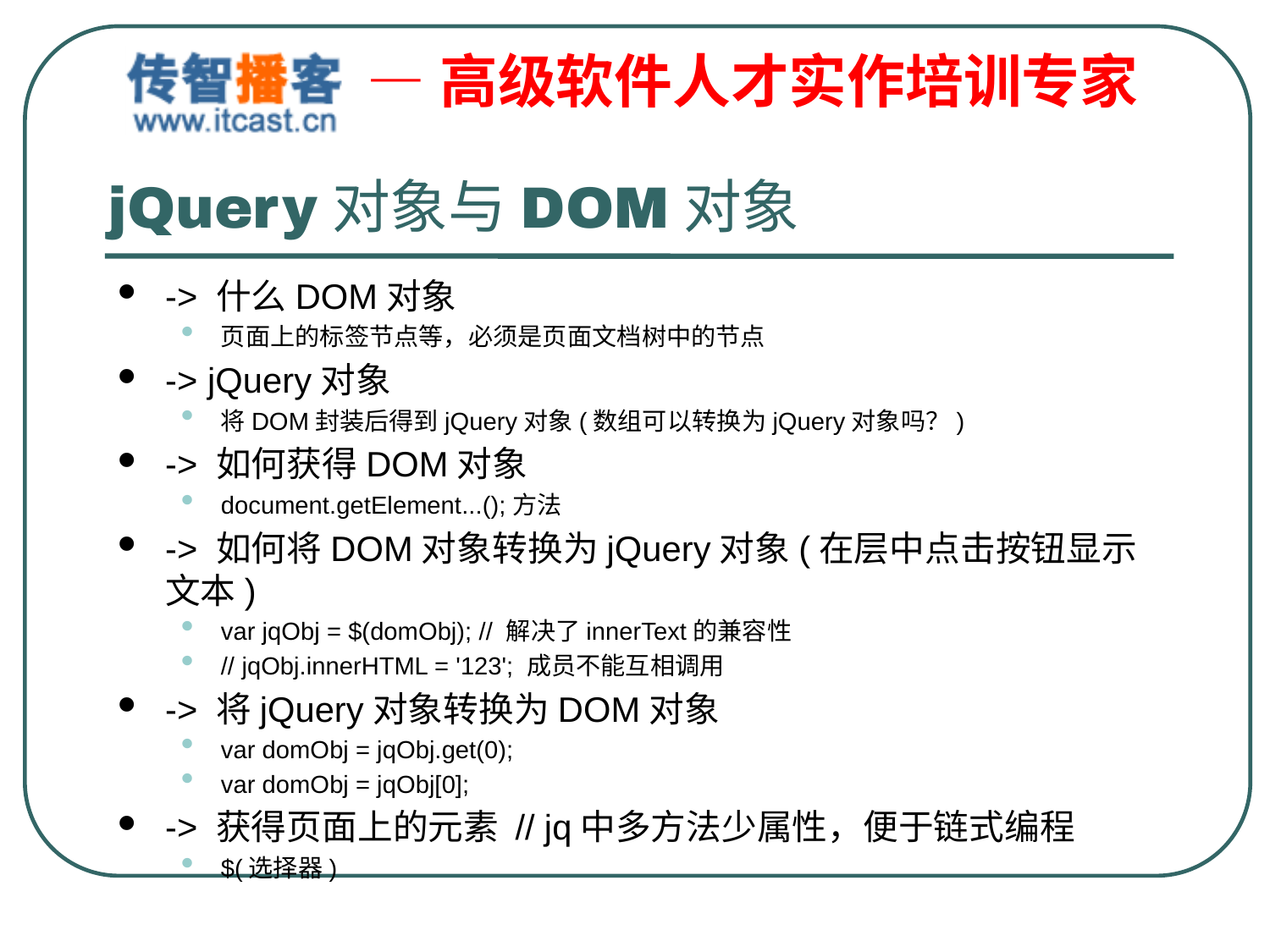

# jQuery对象与DOM对象
-> 什么DOM对象
页面上的标签节点等，必须是页面文档树中的节点
-> jQuery对象
将DOM封装后得到jQuery对象(数组可以转换为jQuery对象吗？)
-> 如何获得DOM对象
document.getElement...();方法
-> 如何将DOM对象转换为jQuery对象(在层中点击按钮显示文本)
var jqObj = $(domObj); // 解决了innerText的兼容性
// jqObj.innerHTML = '123'; 成员不能互相调用
-> 将jQuery对象转换为DOM对象
var domObj = jqObj.get(0);
var domObj = jqObj[0];
-> 获得页面上的元素 // jq中多方法少属性，便于链式编程
$(选择器)